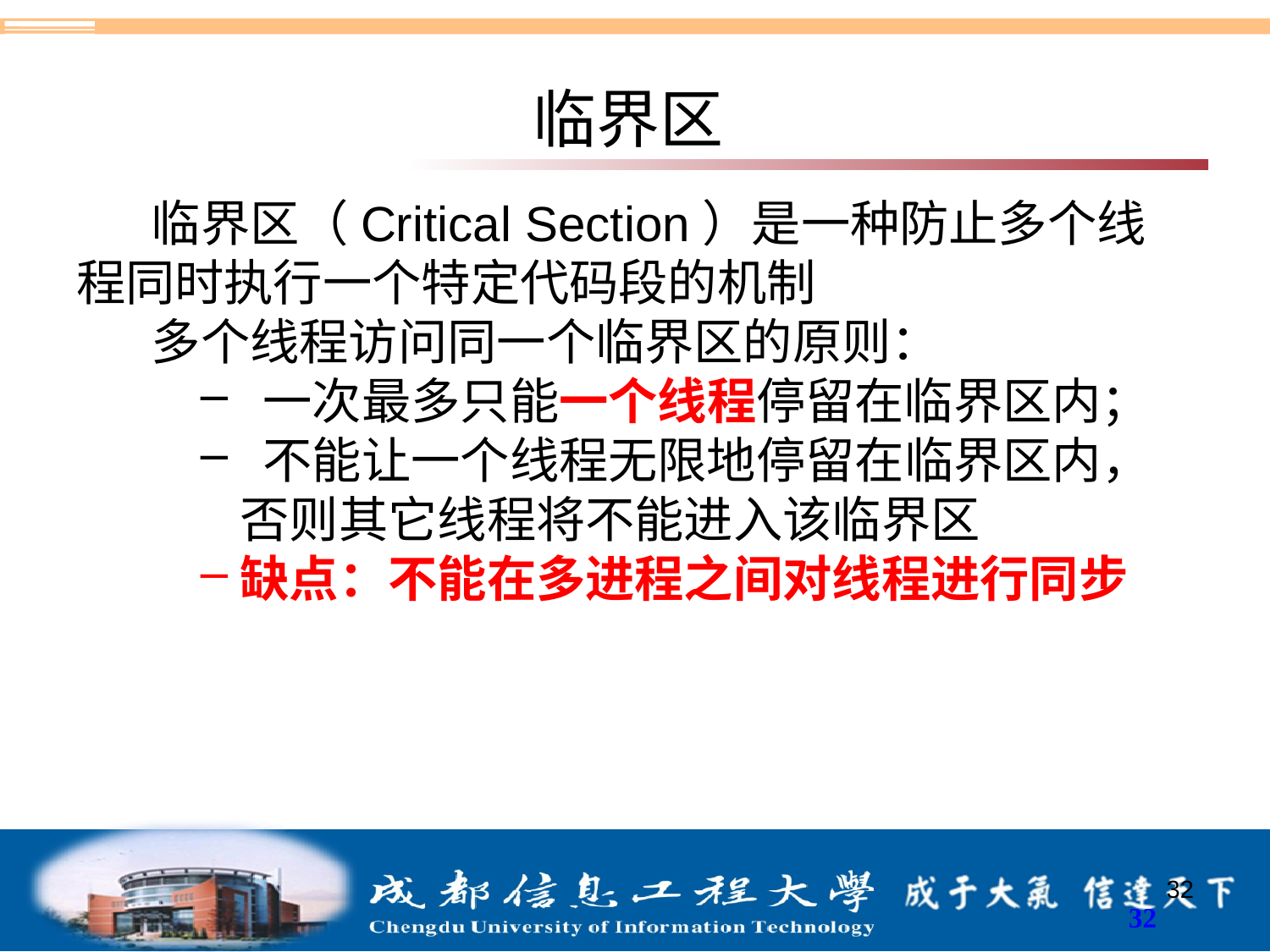

# 临界区
临界区（Critical Section）是一种防止多个线程同时执行一个特定代码段的机制
多个线程访问同一个临界区的原则：
 一次最多只能一个线程停留在临界区内；
 不能让一个线程无限地停留在临界区内，否则其它线程将不能进入该临界区
缺点：不能在多进程之间对线程进行同步